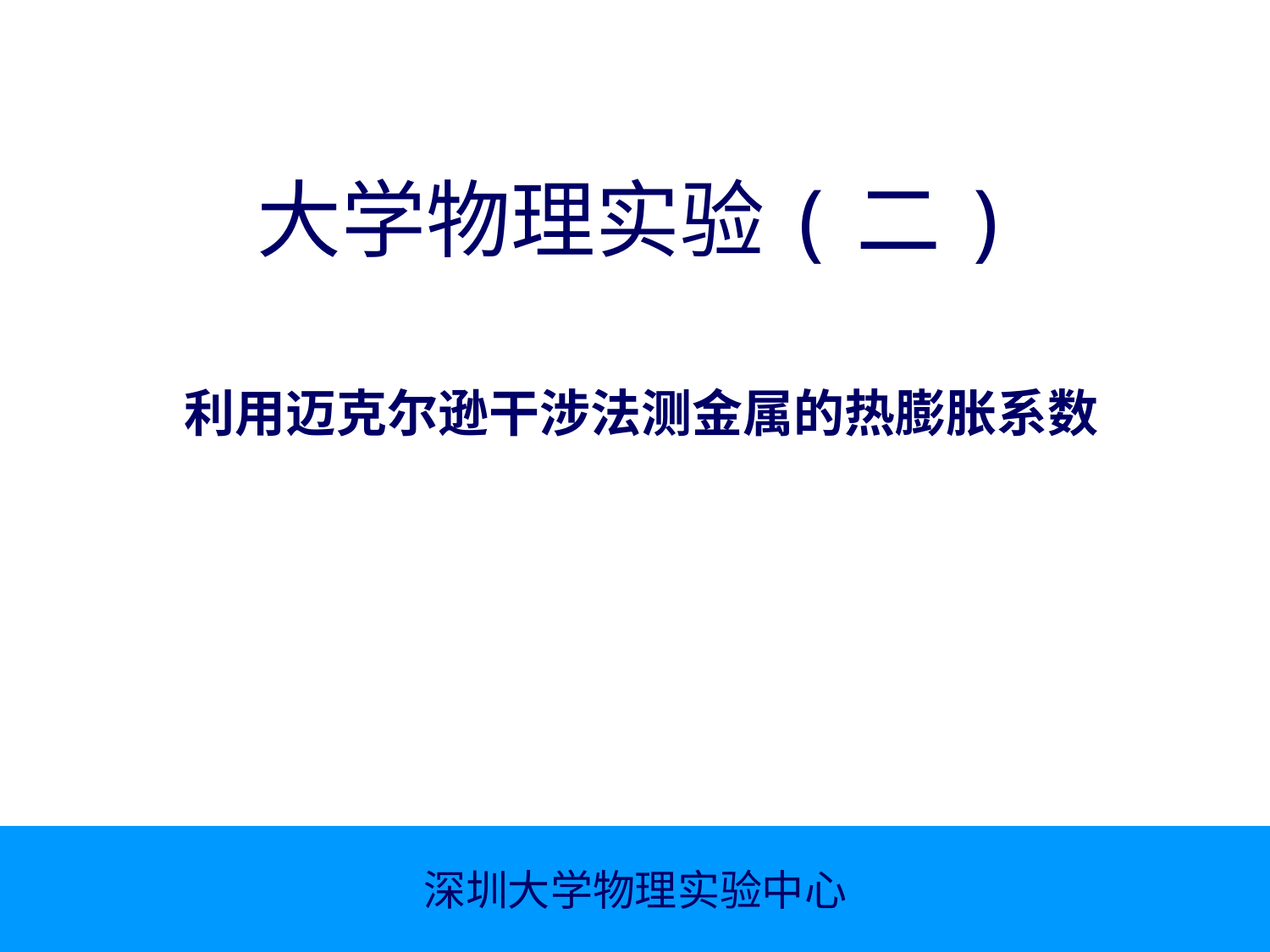

# 大学物理实验(二)
利用迈克尔逊干涉法测金属的热膨胀系数
深圳大学物理实验中心